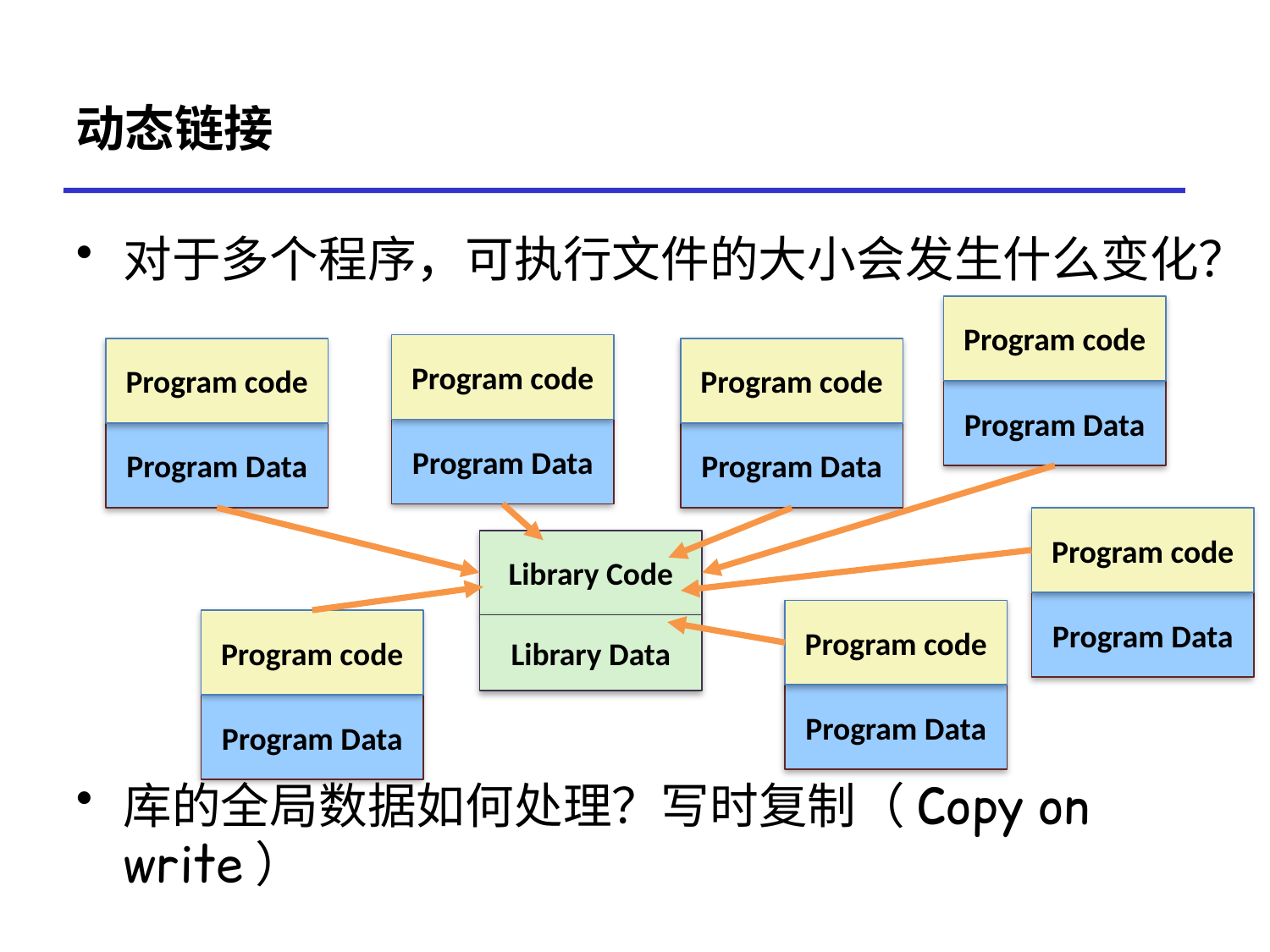

# 动态链接
对于多个程序，可执行文件的大小会发生什么变化？

库的全局数据如何处理？写时复制（Copy on write）
Program code
Program code
Program code
Program code
Program Data
Program Data
Program Data
Program Data
Program code
Library Code
Program Data
Program code
Program code
Library Data
Program Data
Program Data